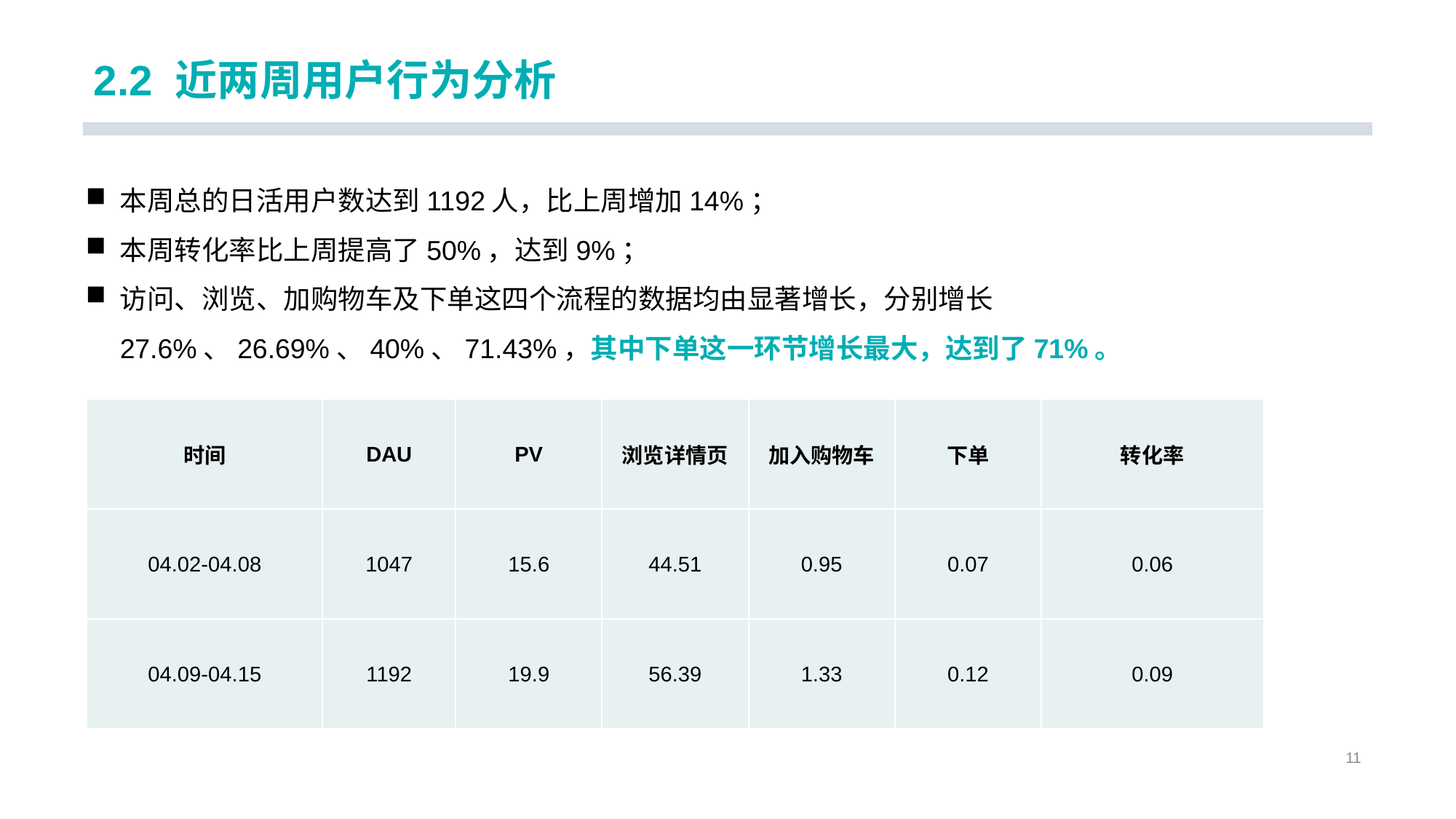

# 2.2 近两周用户行为分析
本周总的日活用户数达到1192人，比上周增加14%；
本周转化率比上周提高了50%，达到9%；
访问、浏览、加购物车及下单这四个流程的数据均由显著增长，分别增长27.6%、26.69%、40%、71.43%，其中下单这一环节增长最大，达到了71%。
| 时间 | DAU | PV | 浏览详情页 | 加入购物车 | 下单 | 转化率 |
| --- | --- | --- | --- | --- | --- | --- |
| 04.02-04.08 | 1047 | 15.6 | 44.51 | 0.95 | 0.07 | 0.06 |
| 04.09-04.15 | 1192 | 19.9 | 56.39 | 1.33 | 0.12 | 0.09 |
11